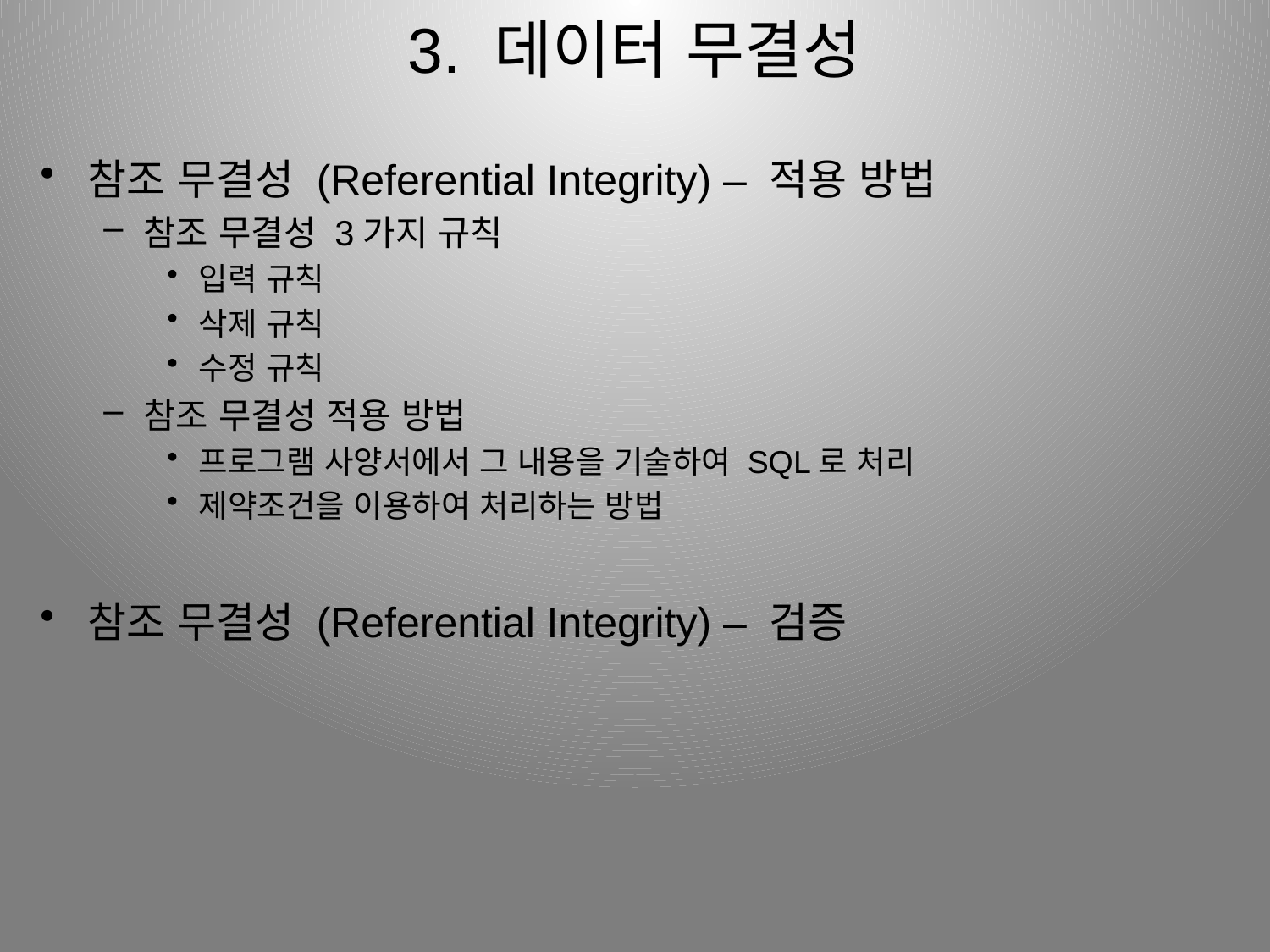

# 3. 데이터 무결성
참조 무결성 (Referential Integrity) – 적용 방법
참조 무결성 3가지 규칙
입력 규칙
삭제 규칙
수정 규칙
참조 무결성 적용 방법
프로그램 사양서에서 그 내용을 기술하여 SQL로 처리
제약조건을 이용하여 처리하는 방법

참조 무결성 (Referential Integrity) – 검증